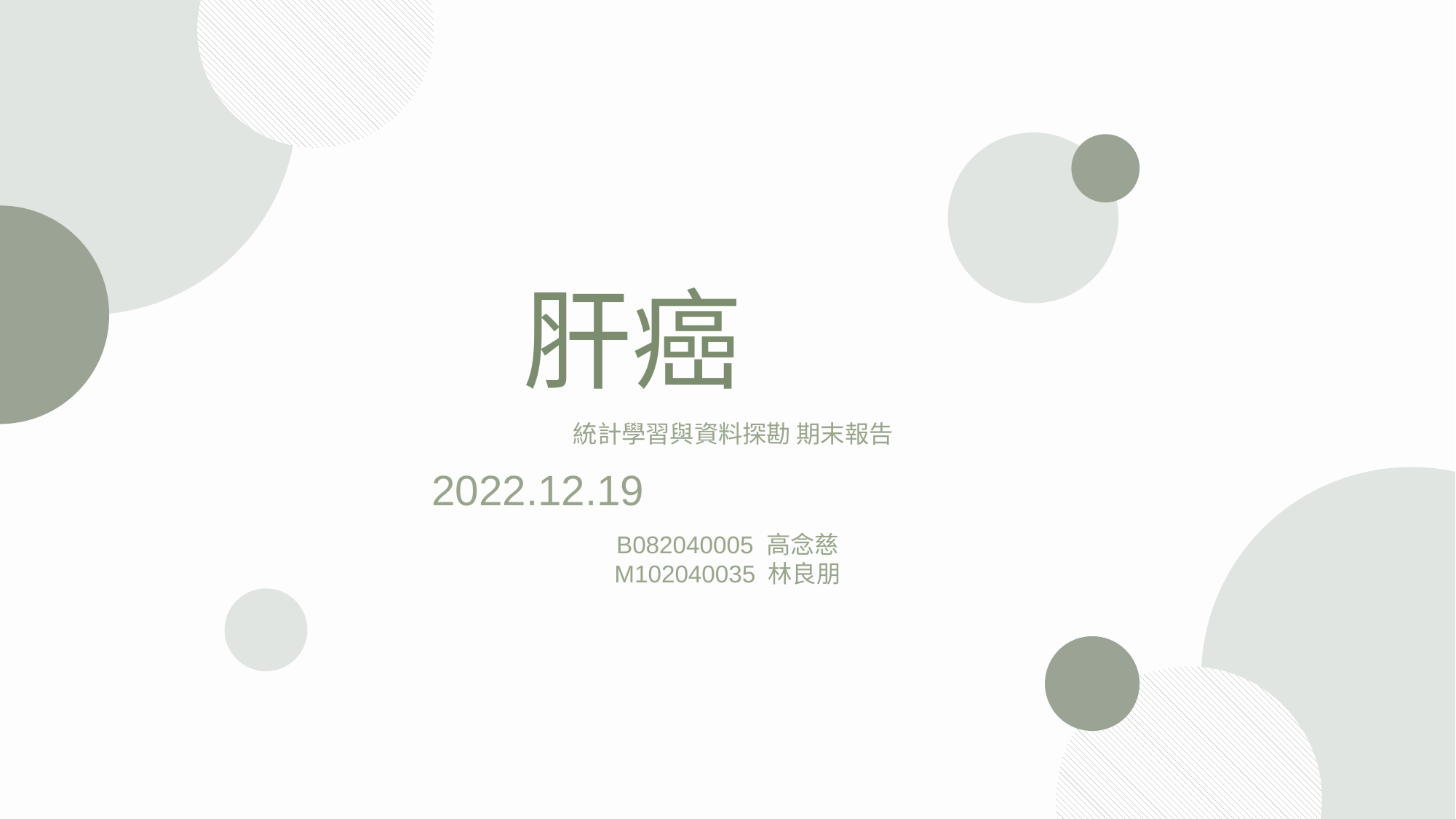

肝癌
 統計學習與資料探勘 期末報告
2022.12.19

B082040005 高念慈
M102040035 林良朋